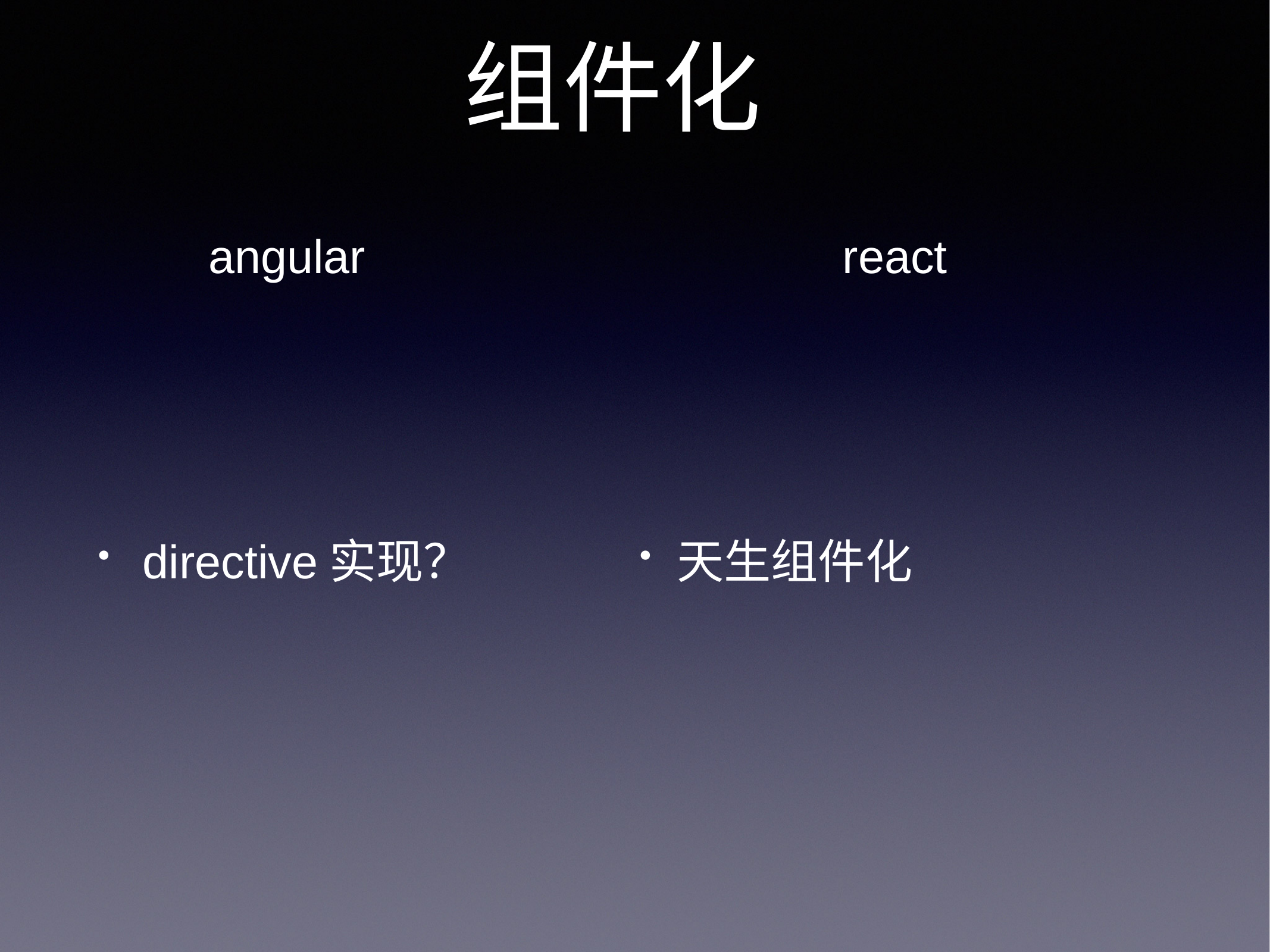

# 组件化
angular
react
天生组件化
directive实现？
13